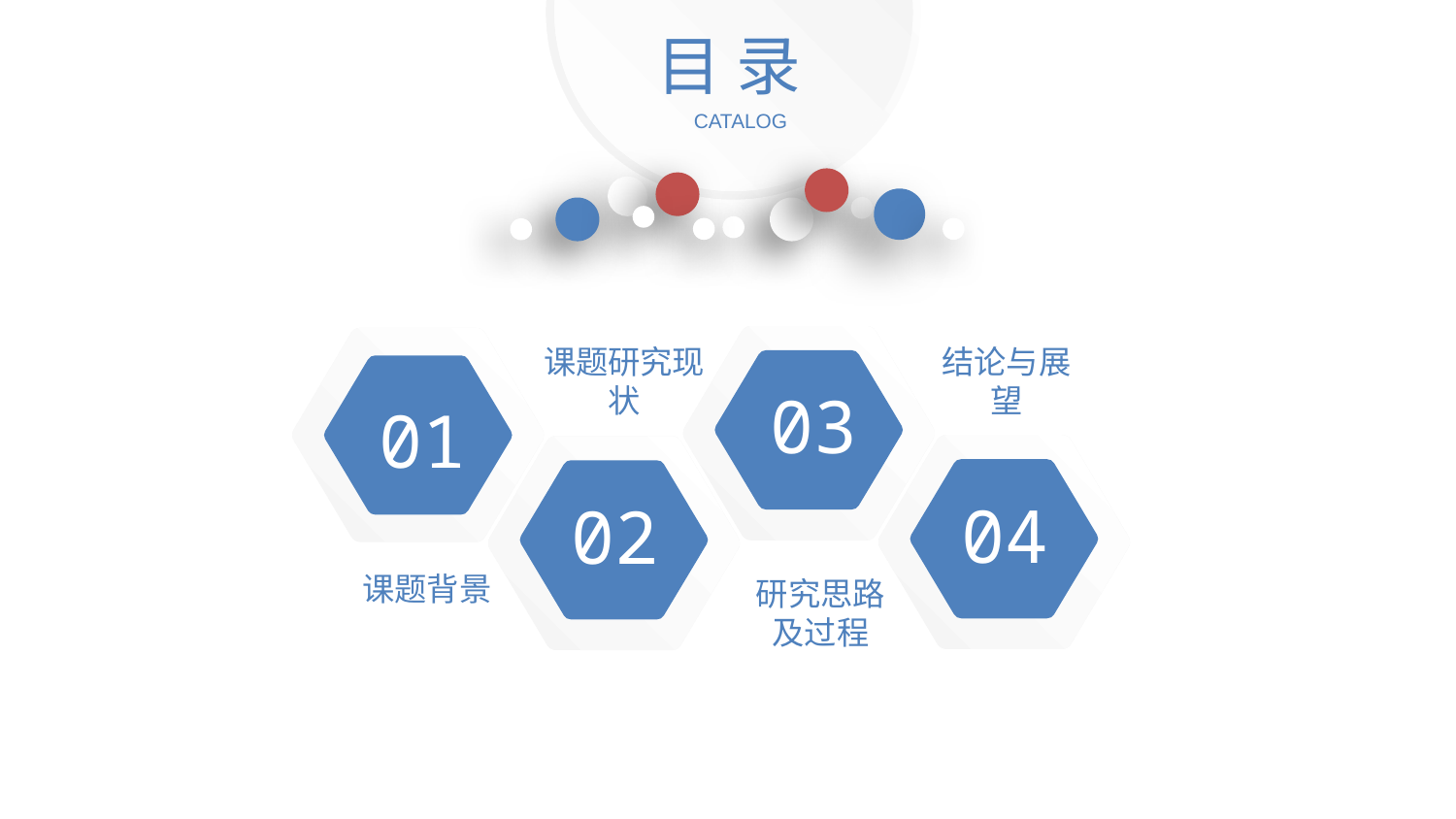

目 录
CATALOG

03

01
课题研究现状
结论与展望

04

02
课题背景
研究思路及过程